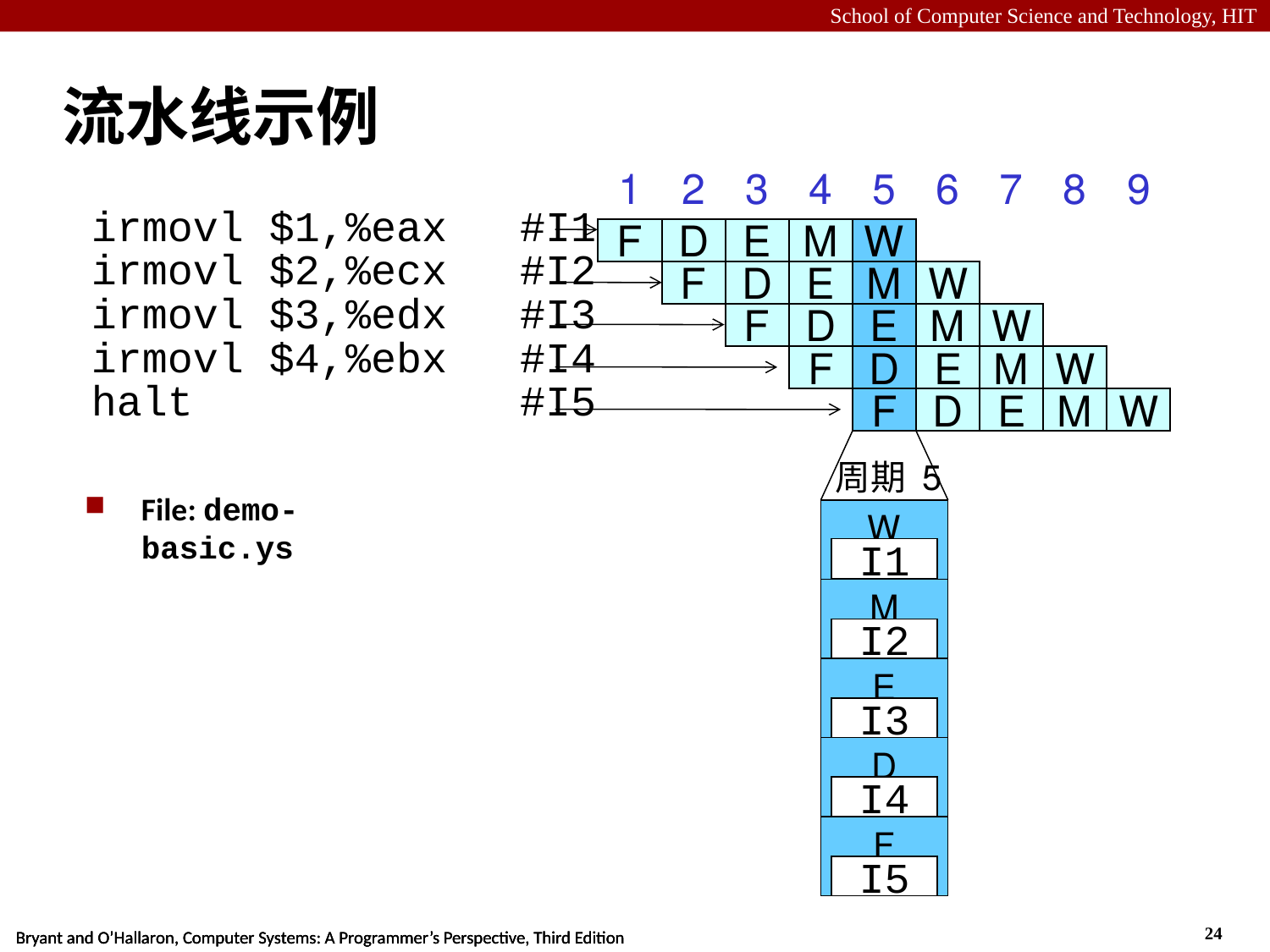

# 流水线示例
1
2
3
4
5
6
7
8
9
irmovl $1,%eax	#I1
irmovl $2,%ecx	#I2
irmovl $3,%edx	#I3
irmovl $4,%ebx	#I4
halt			#I5
F
D
E
M
W
F
D
E
M
W
F
D
E
M
W
F
D
E
M
W
F
D
E
M
W

周期 5
File: demo-basic.ys
W
I1
M
I2
E
I3
D
I4
F
I5